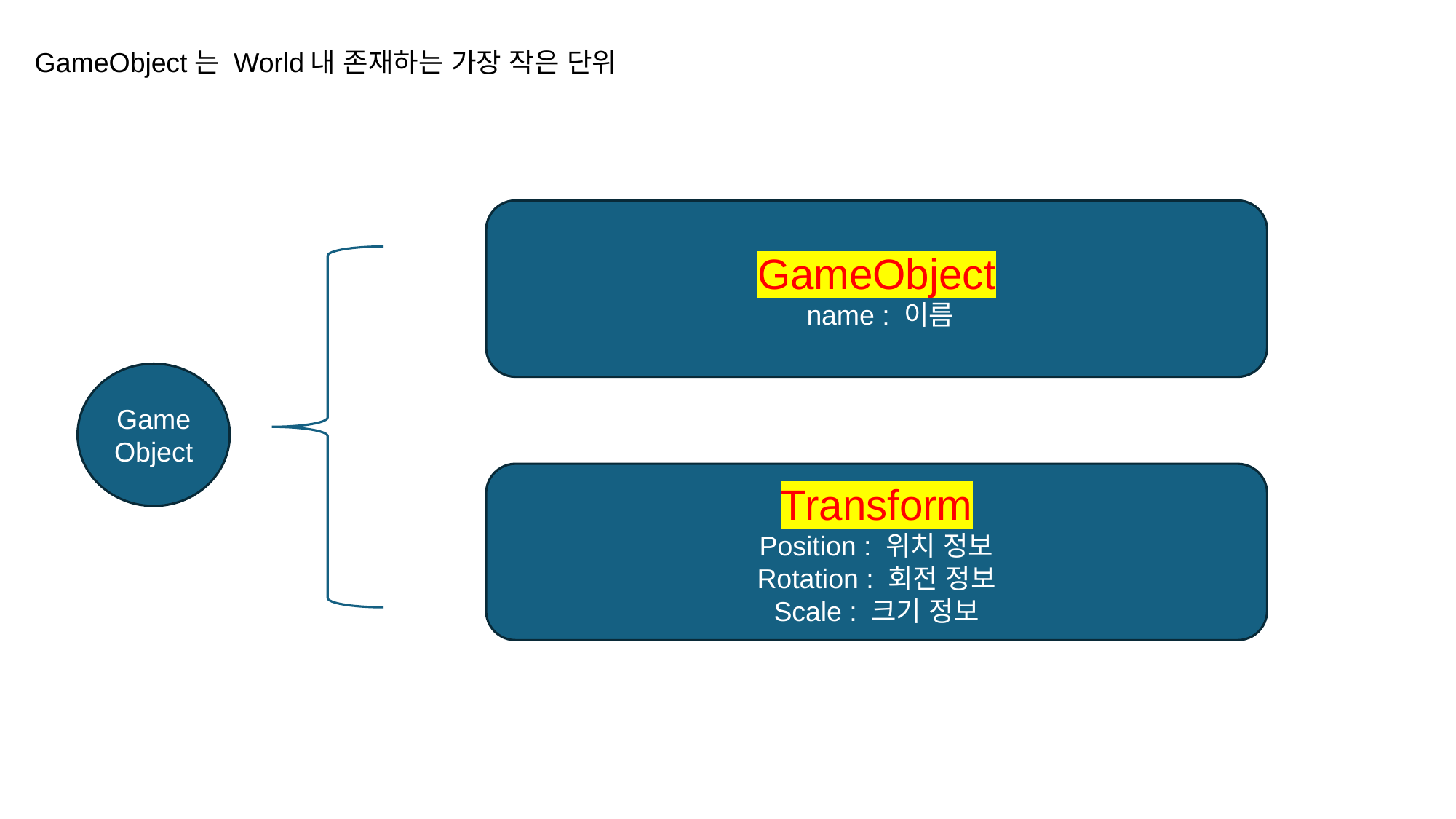

GameObject는 World내 존재하는 가장 작은 단위
GameObject
 name : 이름

Game
Object
Transform
 Position : 위치 정보
Rotation : 회전 정보
Scale : 크기 정보